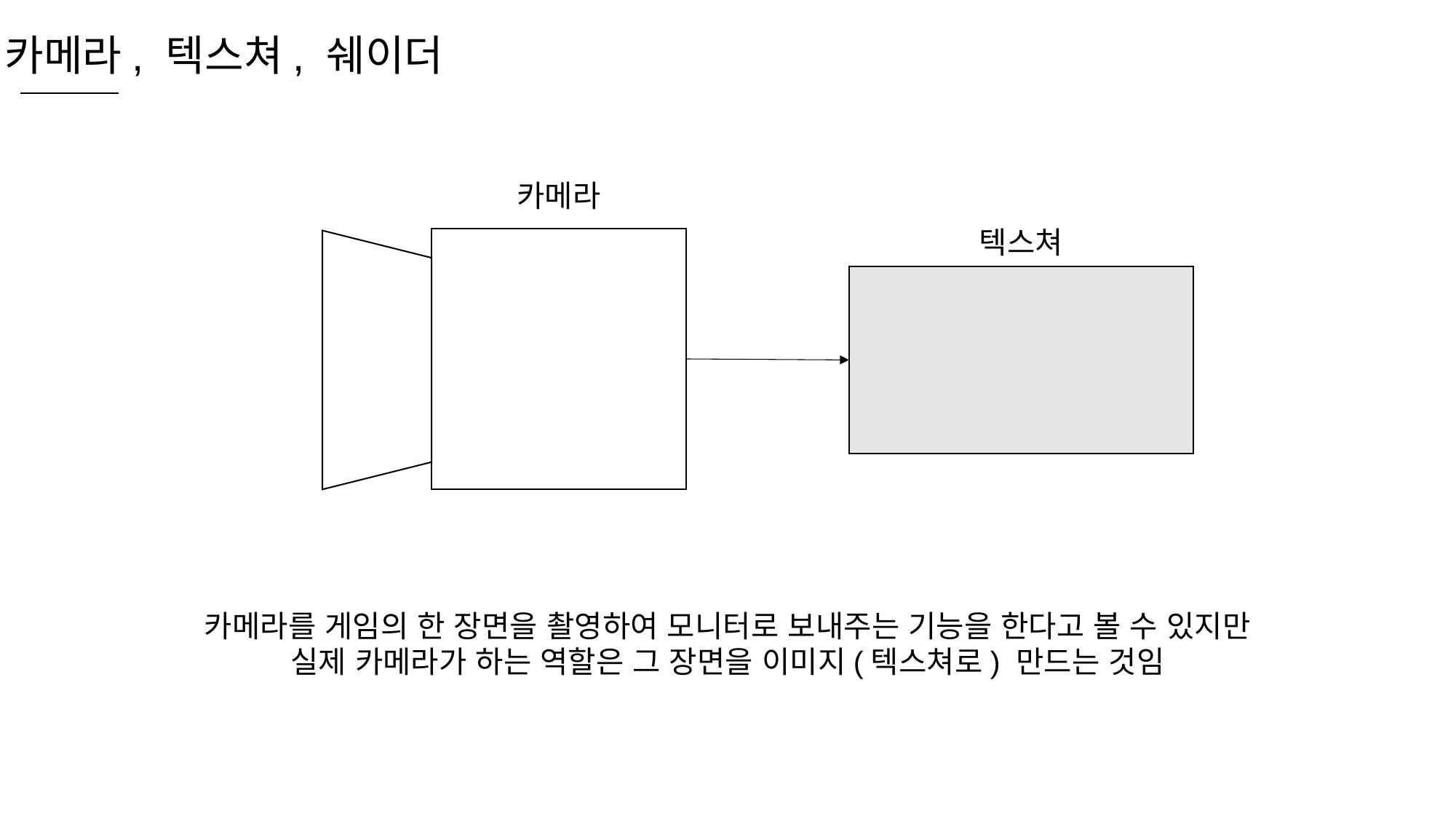

카메라, 텍스쳐, 쉐이더
카메라
텍스쳐

카메라를 게임의 한 장면을 촬영하여 모니터로 보내주는 기능을 한다고 볼 수 있지만
실제 카메라가 하는 역할은 그 장면을 이미지(텍스쳐로) 만드는 것임